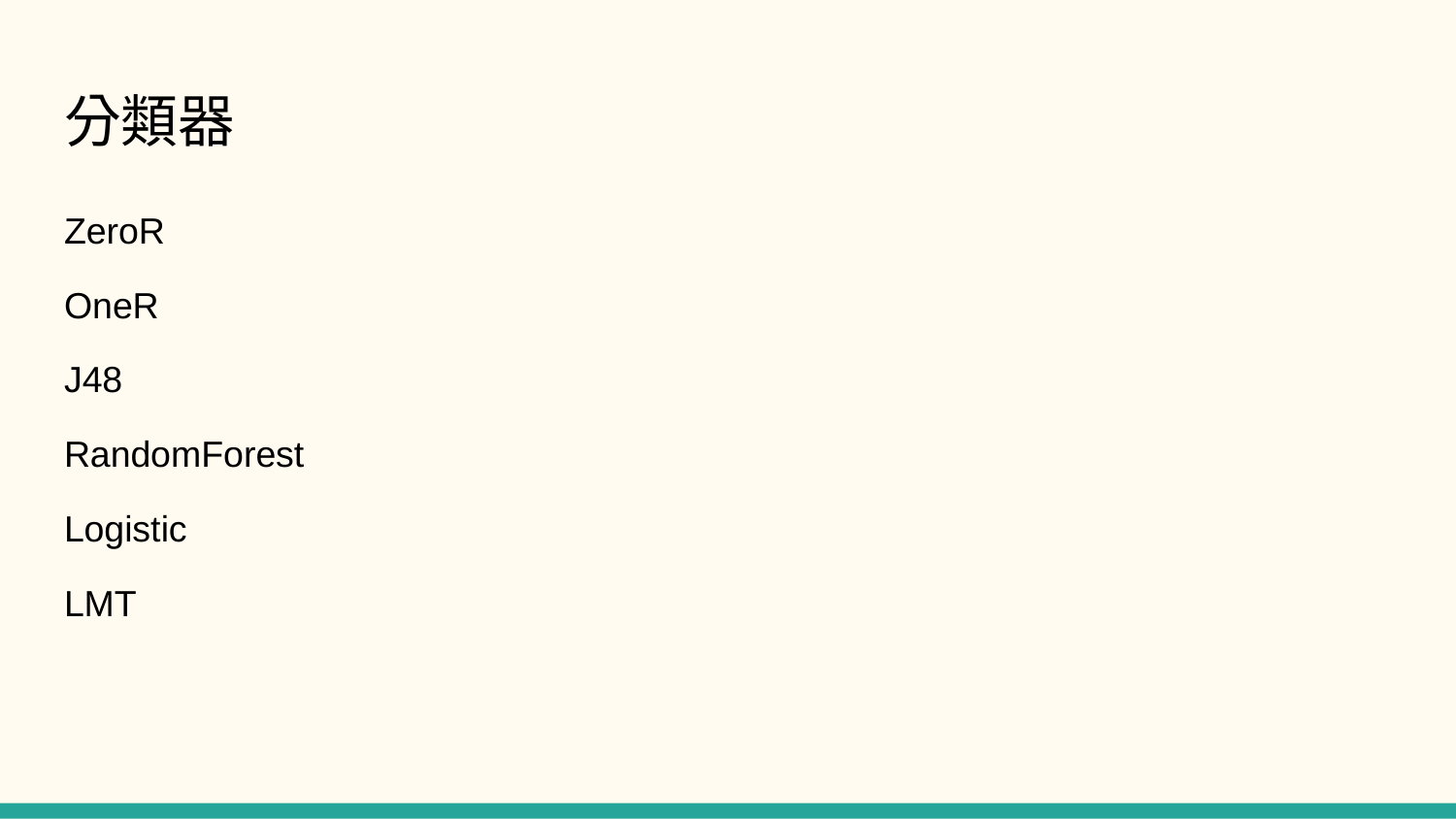

# 分類器
ZeroR
OneR
J48
RandomForest
Logistic
LMT